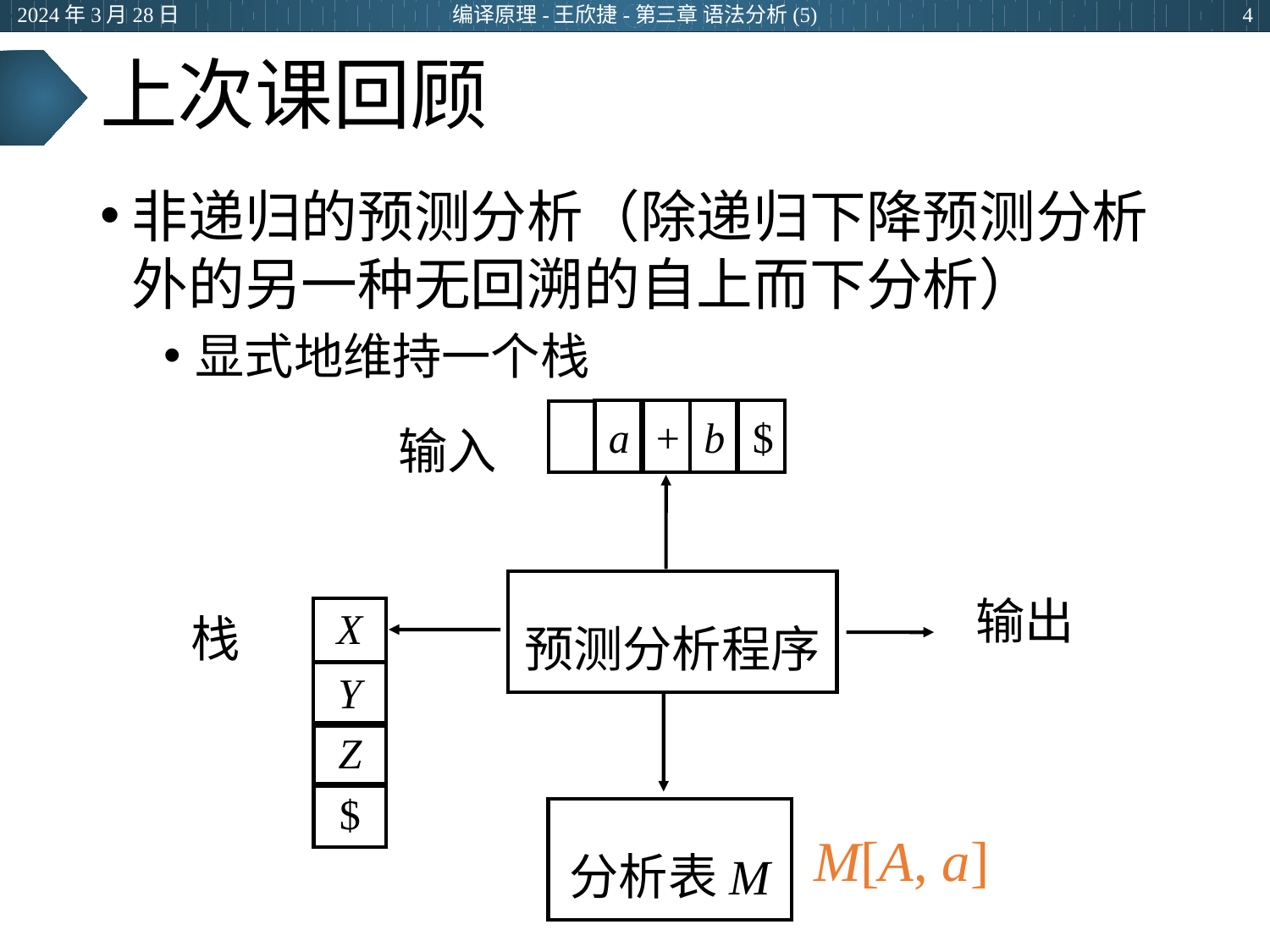

2024年3月28日
编译原理-王欣捷-第三章 语法分析(5)
4
# 上次课回顾
非递归的预测分析（除递归下降预测分析外的另一种无回溯的自上而下分析）
显式地维持一个栈
a
+
b
$

输入

预测分析程序
输出
栈
X
Y
Z
$

分析表M
M[A, a]